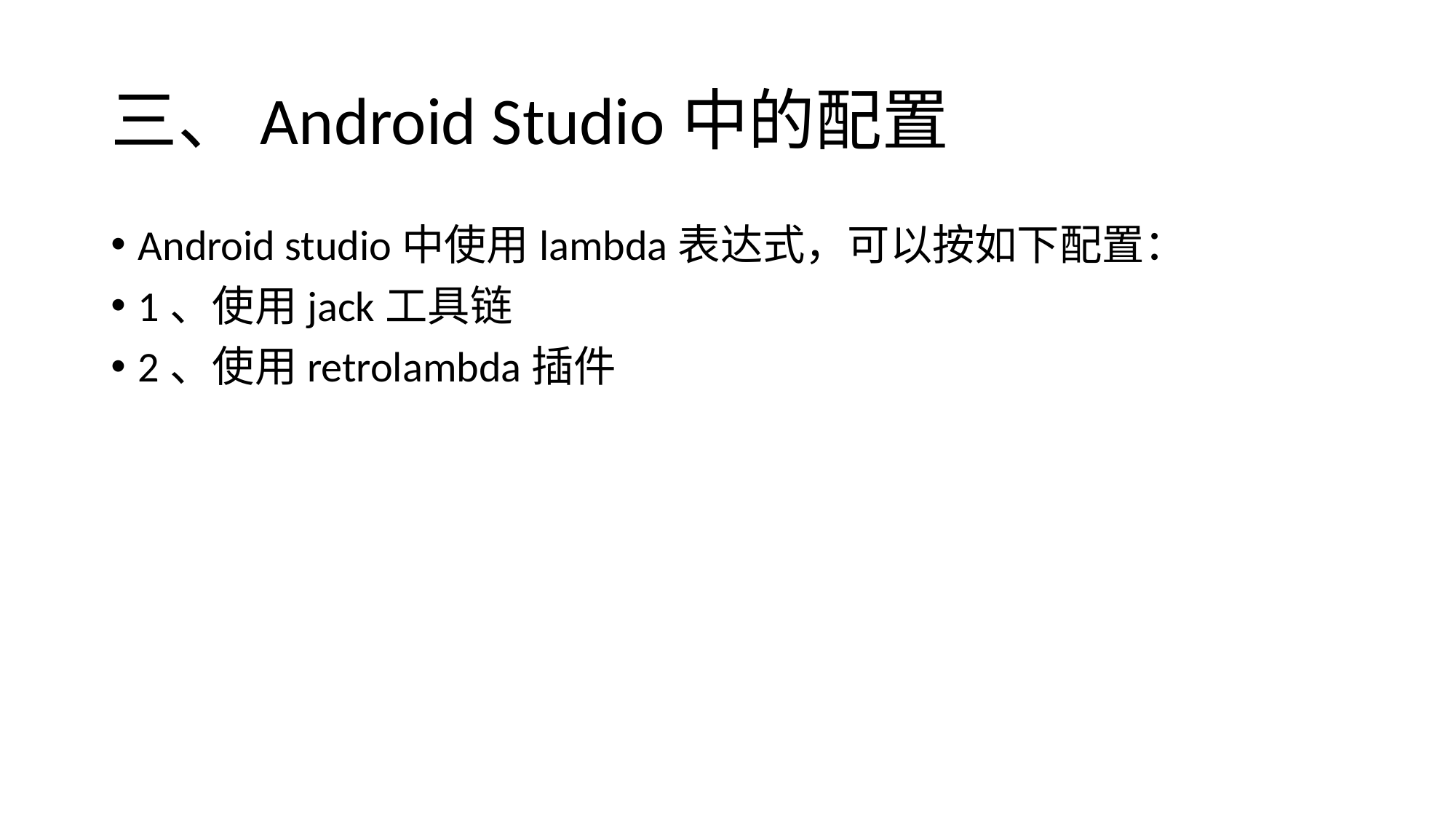

# 三、Android Studio中的配置
Android studio中使用lambda表达式，可以按如下配置：
1、使用jack工具链
2、使用retrolambda插件